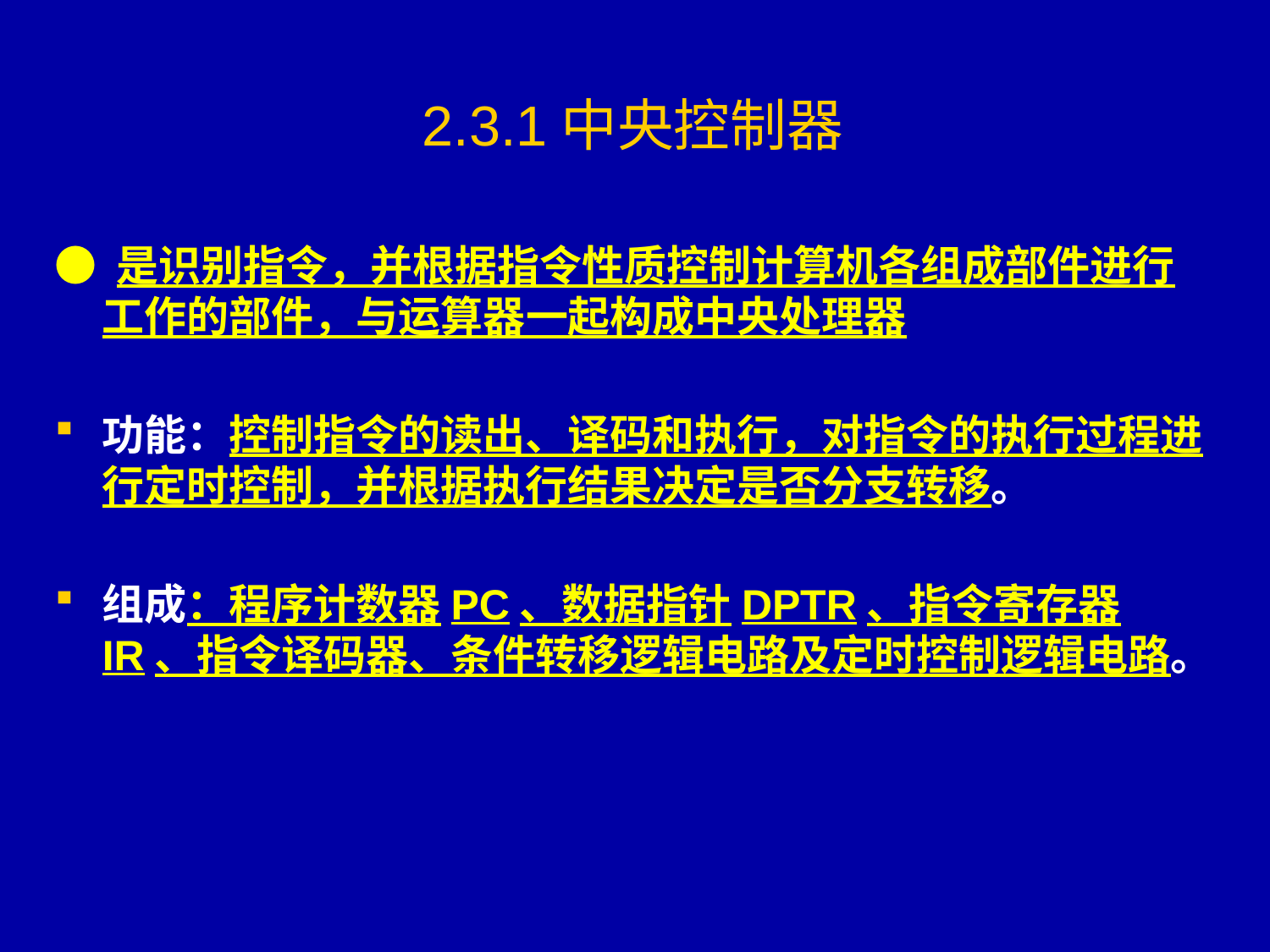

# 2.3.1中央控制器
● 是识别指令，并根据指令性质控制计算机各组成部件进行工作的部件，与运算器一起构成中央处理器

功能：控制指令的读出、译码和执行，对指令的执行过程进行定时控制，并根据执行结果决定是否分支转移。

组成：程序计数器PC、数据指针DPTR、指令寄存器IR、指令译码器、条件转移逻辑电路及定时控制逻辑电路。